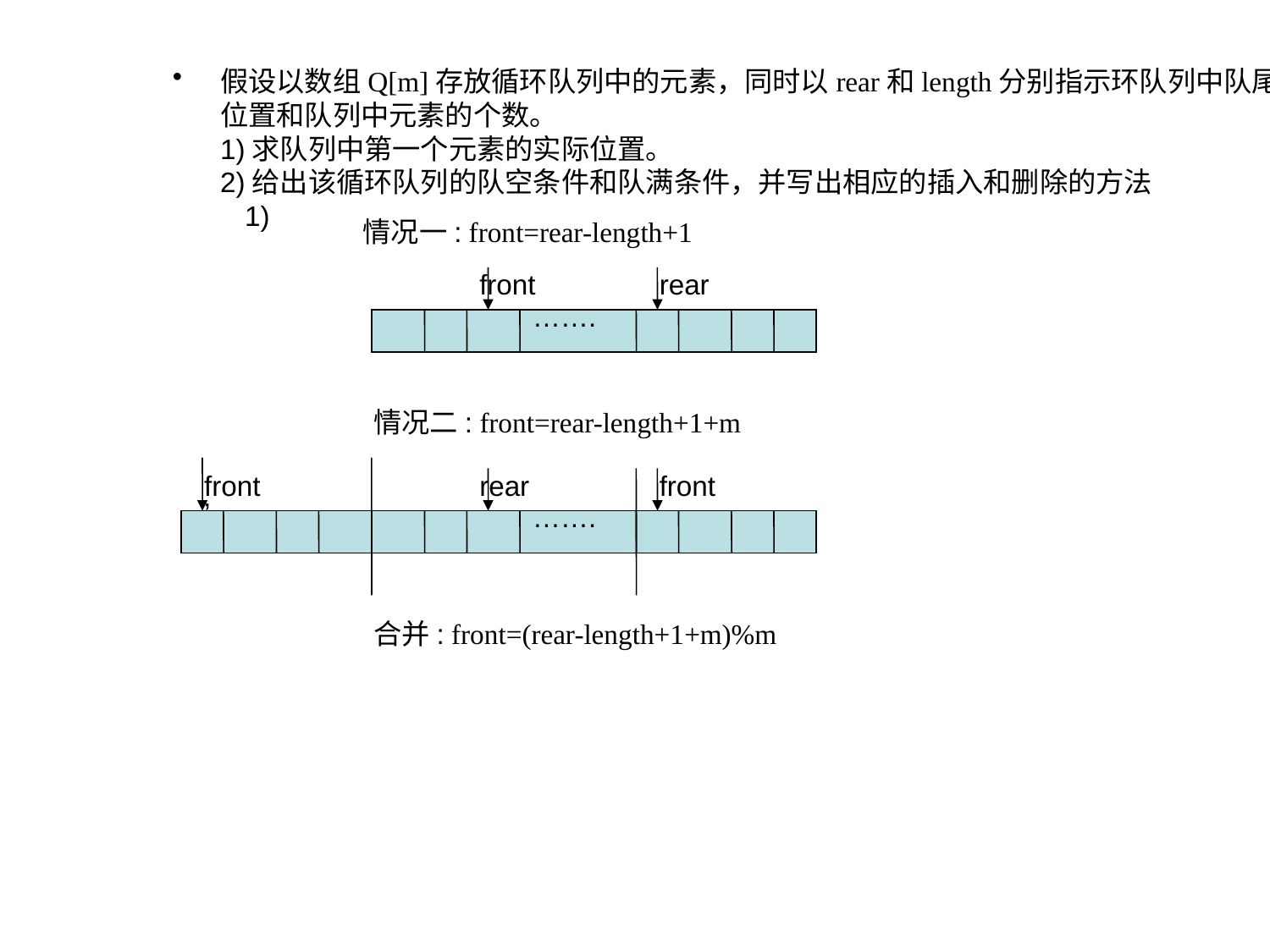

假设以数组Q[m]存放循环队列中的元素，同时以rear和length分别指示环队列中队尾位置和队列中元素的个数。
1)求队列中第一个元素的实际位置。
2)给出该循环队列的队空条件和队满条件，并写出相应的插入和删除的方法
1)
情况一: front=rear-length+1
front

rear

…….

情况二: front=rear-length+1+m

front’
rear

front

…….

合并: front=(rear-length+1+m)%m